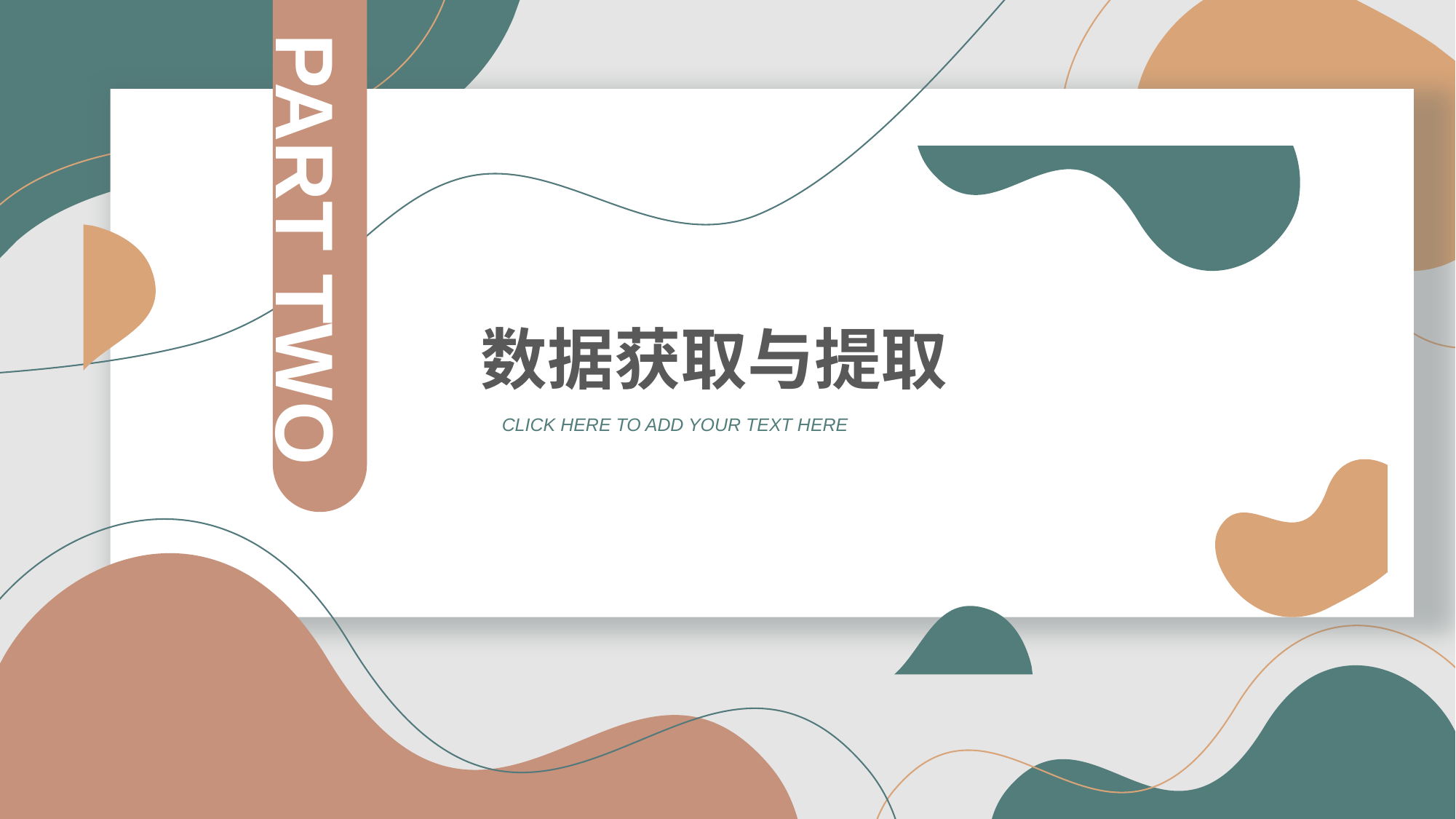

PART TWO

数据获取与提取
CLICK HERE TO ADD YOUR TEXT HERE